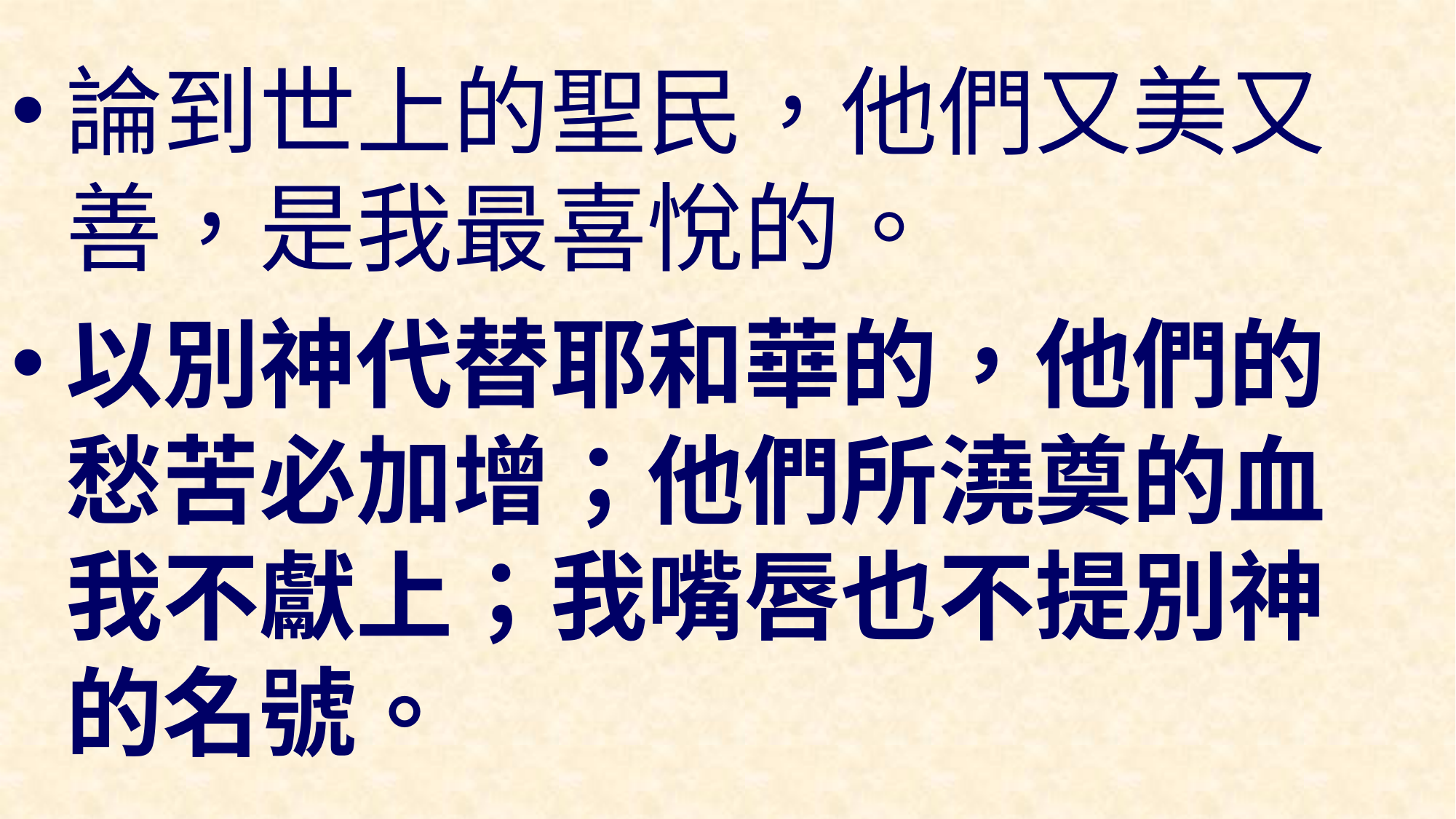

論到世上的聖民，他們又美又善，是我最喜悅的。
以別神代替耶和華的，他們的愁苦必加增；他們所澆奠的血我不獻上；我嘴唇也不提別神的名號。